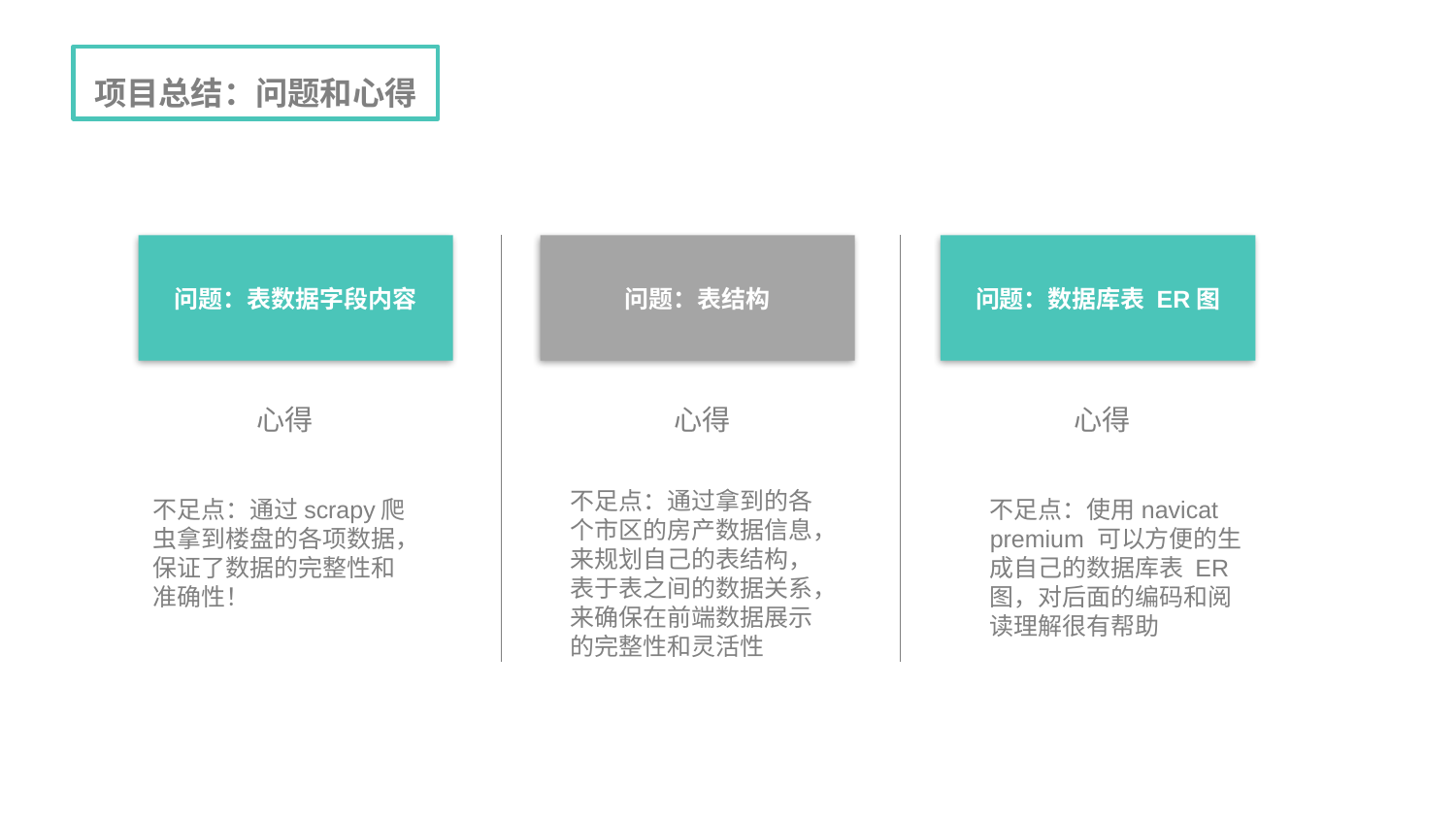

项目总结：问题和心得
问题：表数据字段内容
问题：表结构
问题：数据库表 ER图

心得

心得

心得

不足点：通过scrapy爬虫拿到楼盘的各项数据，保证了数据的完整性和准确性！

不足点：通过拿到的各个市区的房产数据信息，来规划自己的表结构，表于表之间的数据关系，来确保在前端数据展示的完整性和灵活性

不足点：使用navicat premium 可以方便的生成自己的数据库表 ER图，对后面的编码和阅读理解很有帮助